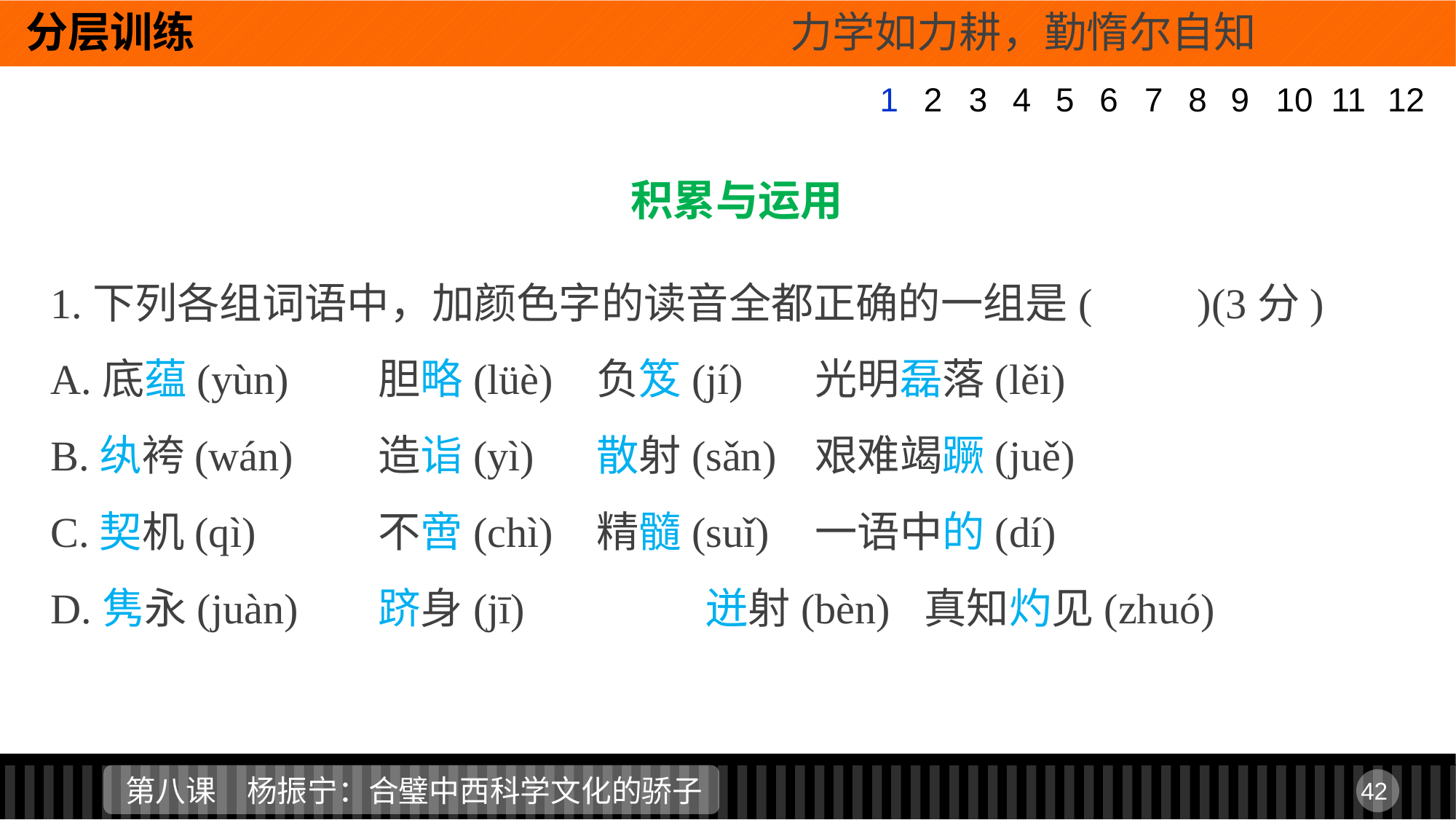

分层训练        					力学如力耕，勤惰尔自知

1
2
3
4
5
6
7
8
9
11
12
10
积累与运用
1.下列各组词语中，加颜色字的读音全都正确的一组是(　　)(3分)
A.底蕴(yùn)	胆略(lüè)	负笈(jí)  	光明磊落(lěi)
B.纨袴(wán)  	造诣(yì)	散射(sǎn) 	艰难竭蹶(juě)
C.契机(qì)  	不啻(chì)	精髓(suǐ)  	一语中的(dí)
D.隽永(juàn)  	跻身(jī)		迸射(bèn)  	真知灼见(zhuó)